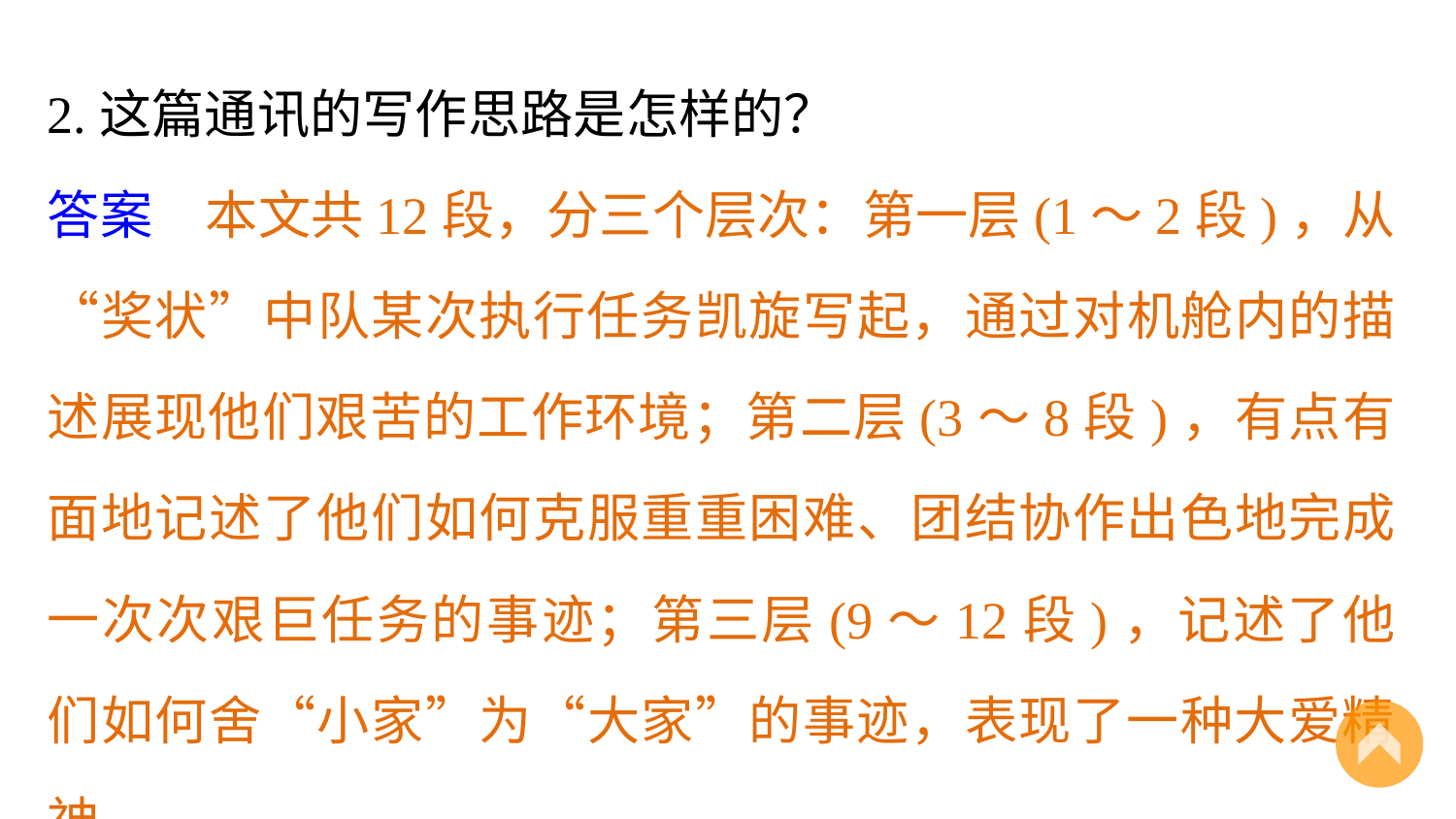

2.这篇通讯的写作思路是怎样的？
答案　本文共12段，分三个层次：第一层(1～2段)，从“奖状”中队某次执行任务凯旋写起，通过对机舱内的描述展现他们艰苦的工作环境；第二层(3～8段)，有点有面地记述了他们如何克服重重困难、团结协作出色地完成一次次艰巨任务的事迹；第三层(9～12段)，记述了他们如何舍“小家”为“大家”的事迹，表现了一种大爱精神。